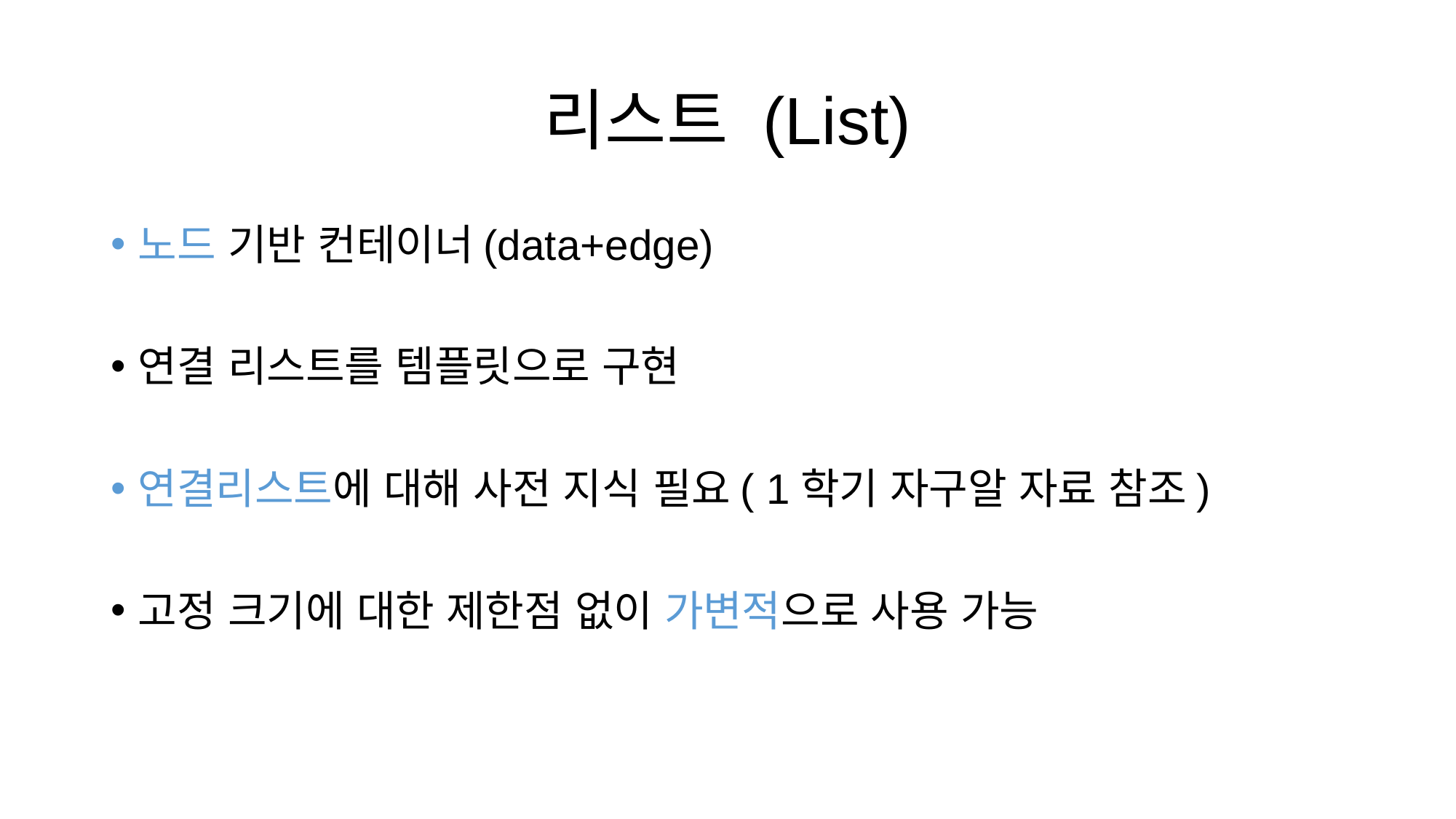

# 리스트 (List)
노드 기반 컨테이너(data+edge)

연결 리스트를 템플릿으로 구현

연결리스트에 대해 사전 지식 필요( 1학기 자구알 자료 참조)

고정 크기에 대한 제한점 없이 가변적으로 사용 가능